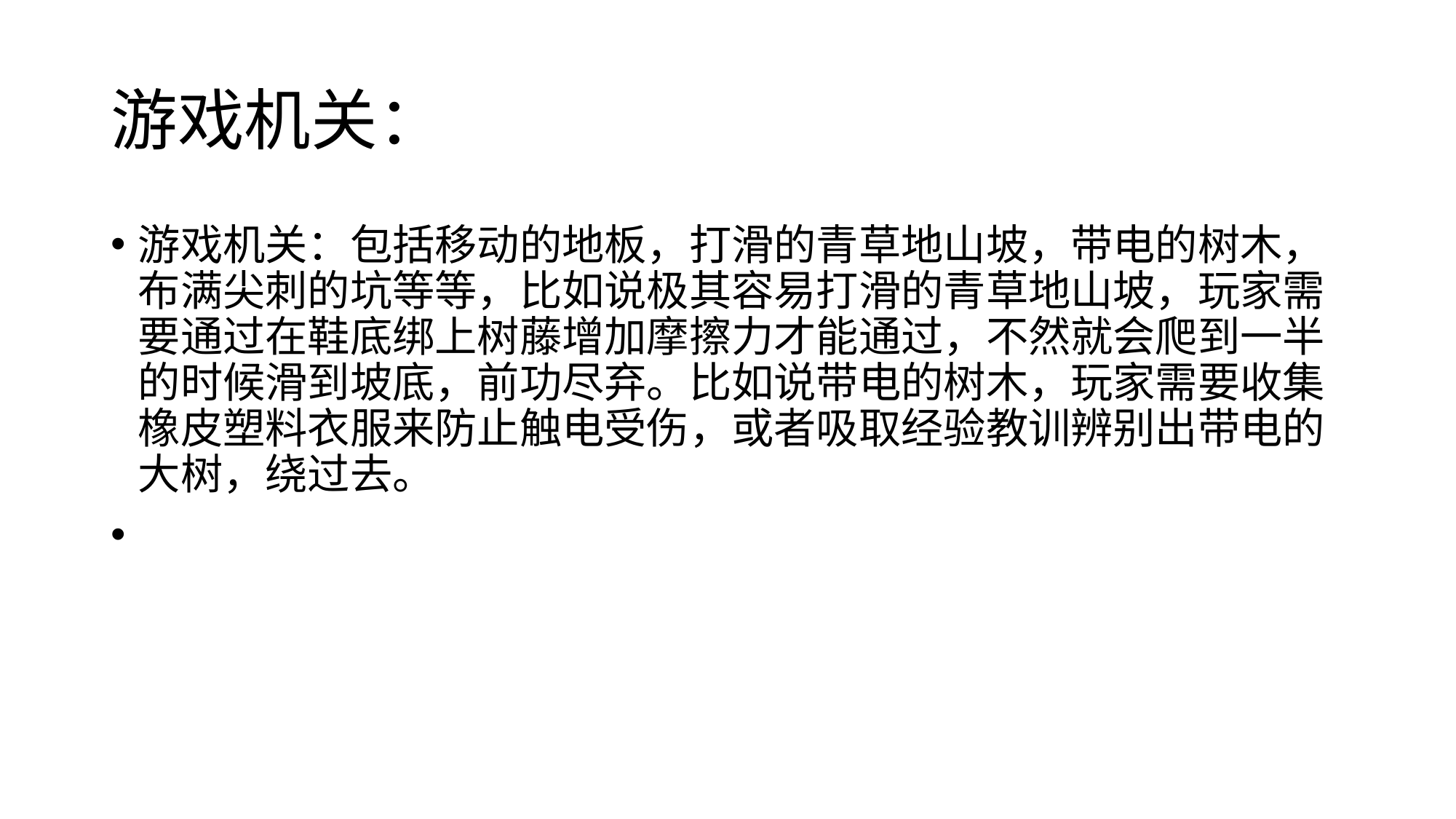

# 游戏机关：
游戏机关：包括移动的地板，打滑的青草地山坡，带电的树木，布满尖刺的坑等等，比如说极其容易打滑的青草地山坡，玩家需要通过在鞋底绑上树藤增加摩擦力才能通过，不然就会爬到一半的时候滑到坡底，前功尽弃。比如说带电的树木，玩家需要收集橡皮塑料衣服来防止触电受伤，或者吸取经验教训辨别出带电的大树，绕过去。